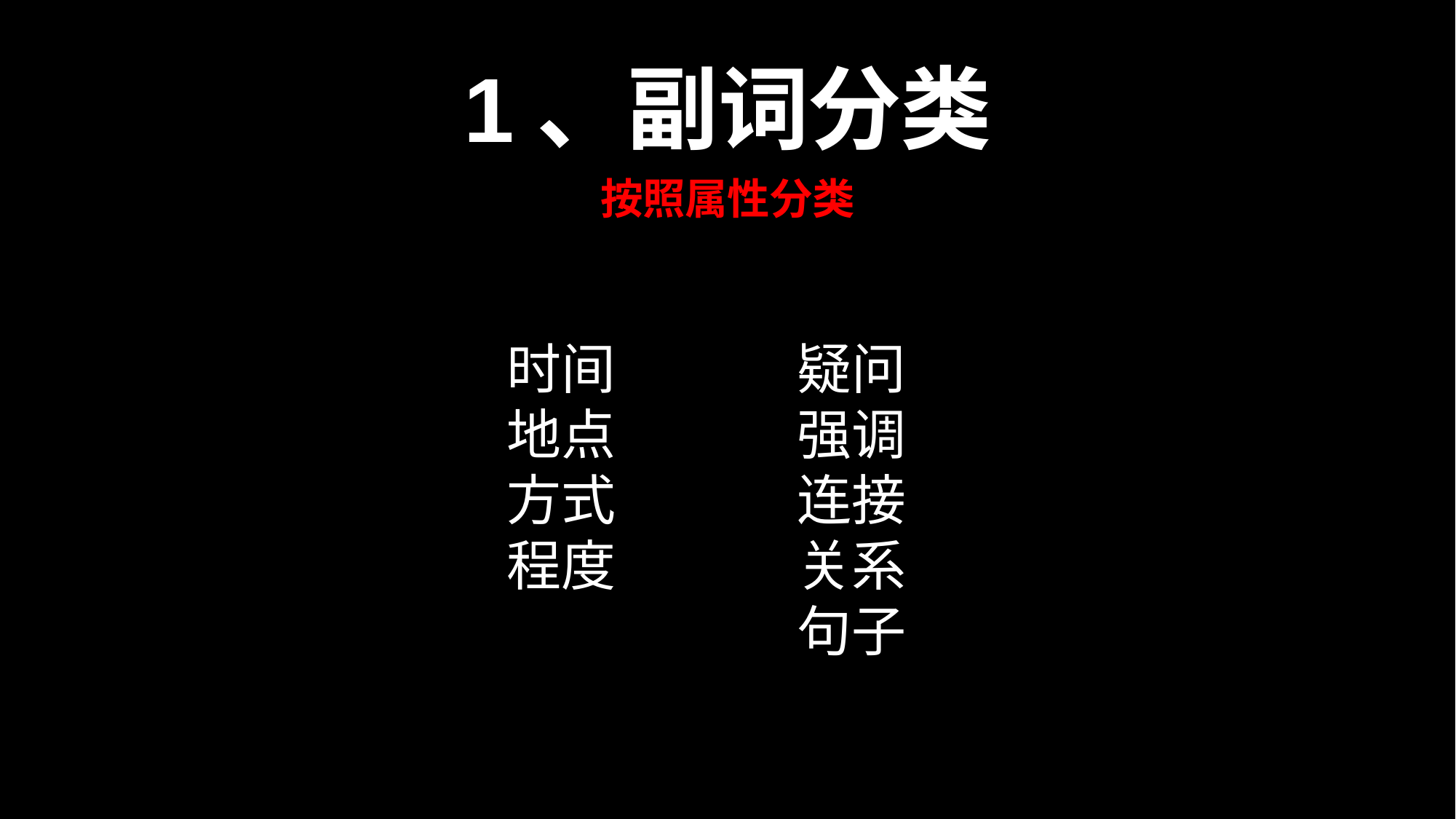

1、副词分类
按照属性分类
时间
地点
方式
程度

疑问
强调
连接
关系
句子